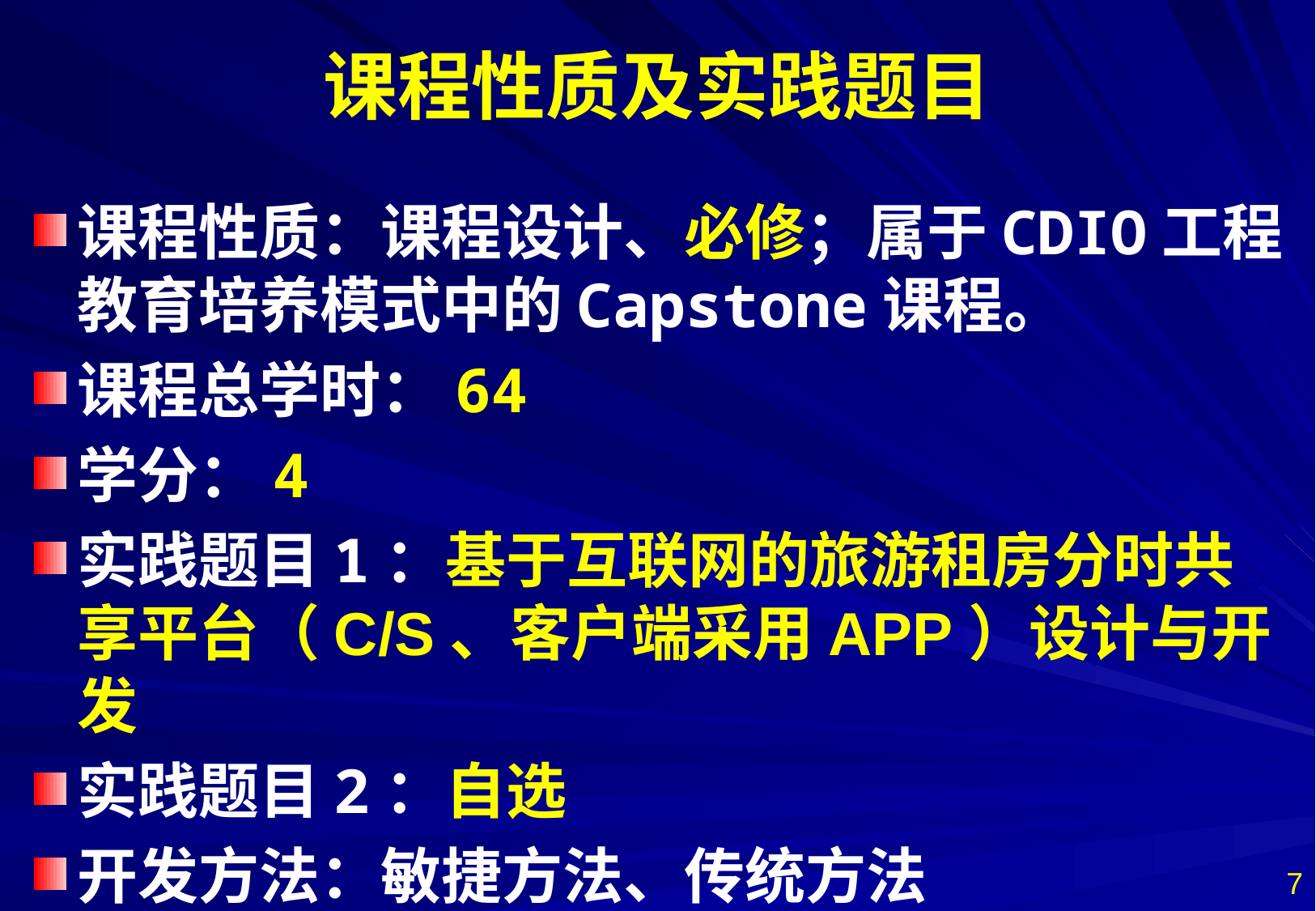

# 课程性质及实践题目
课程性质：课程设计、必修；属于CDIO工程教育培养模式中的Capstone课程。
课程总学时：64
学分：4
实践题目1：基于互联网的旅游租房分时共享平台（C/S、客户端采用APP）设计与开发
实践题目2：自选
开发方法：敏捷方法、传统方法
7